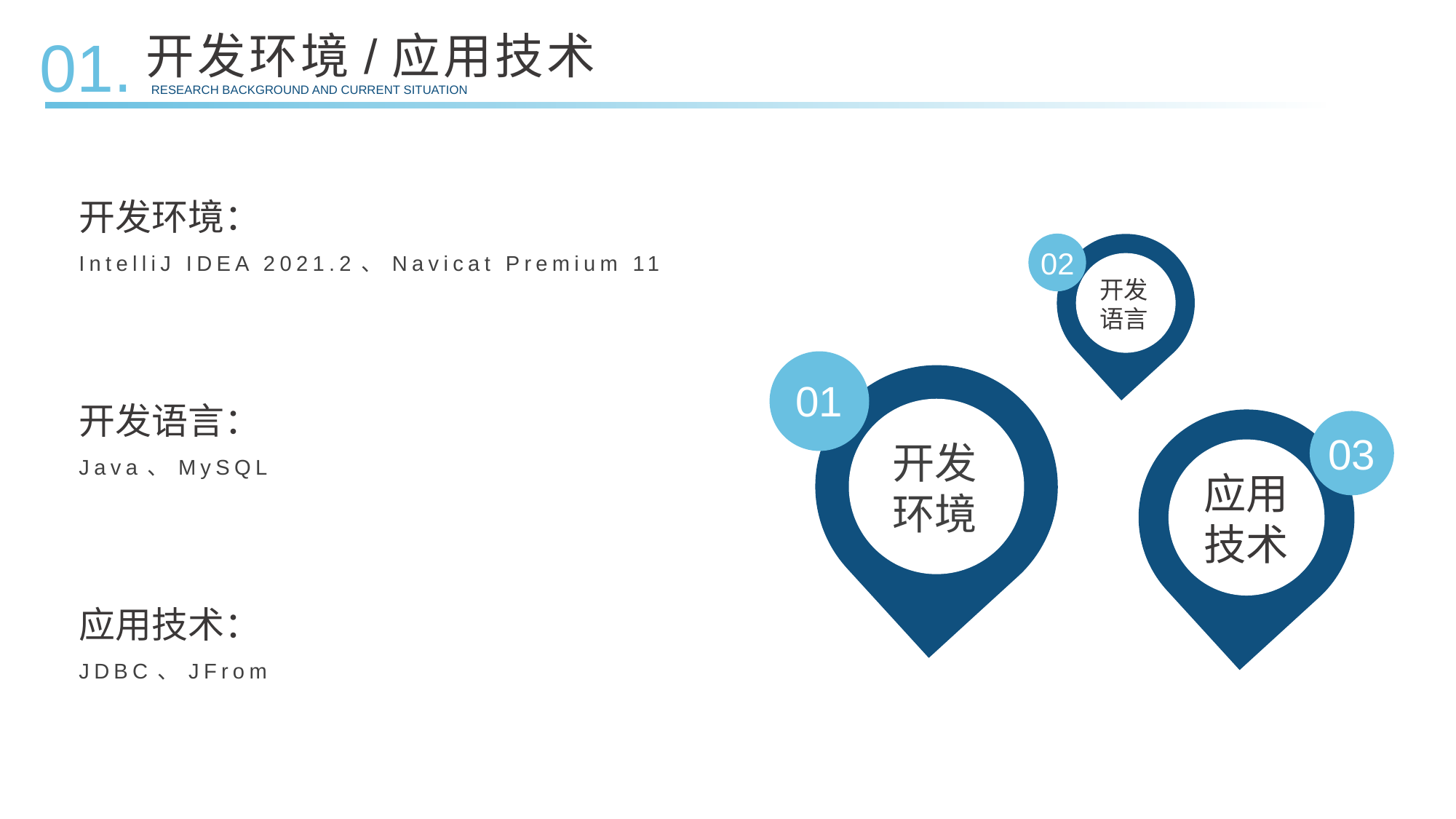

01.
开发环境/应用技术
RESEARCH BACKGROUND AND CURRENT SITUATION

开发环境：
IntelliJ IDEA 2021.2、Navicat Premium 11

02

开发语言

01

开发环境
开发语言：
Java、MySQL

03
应用技术
应用技术：
JDBC、JFrom